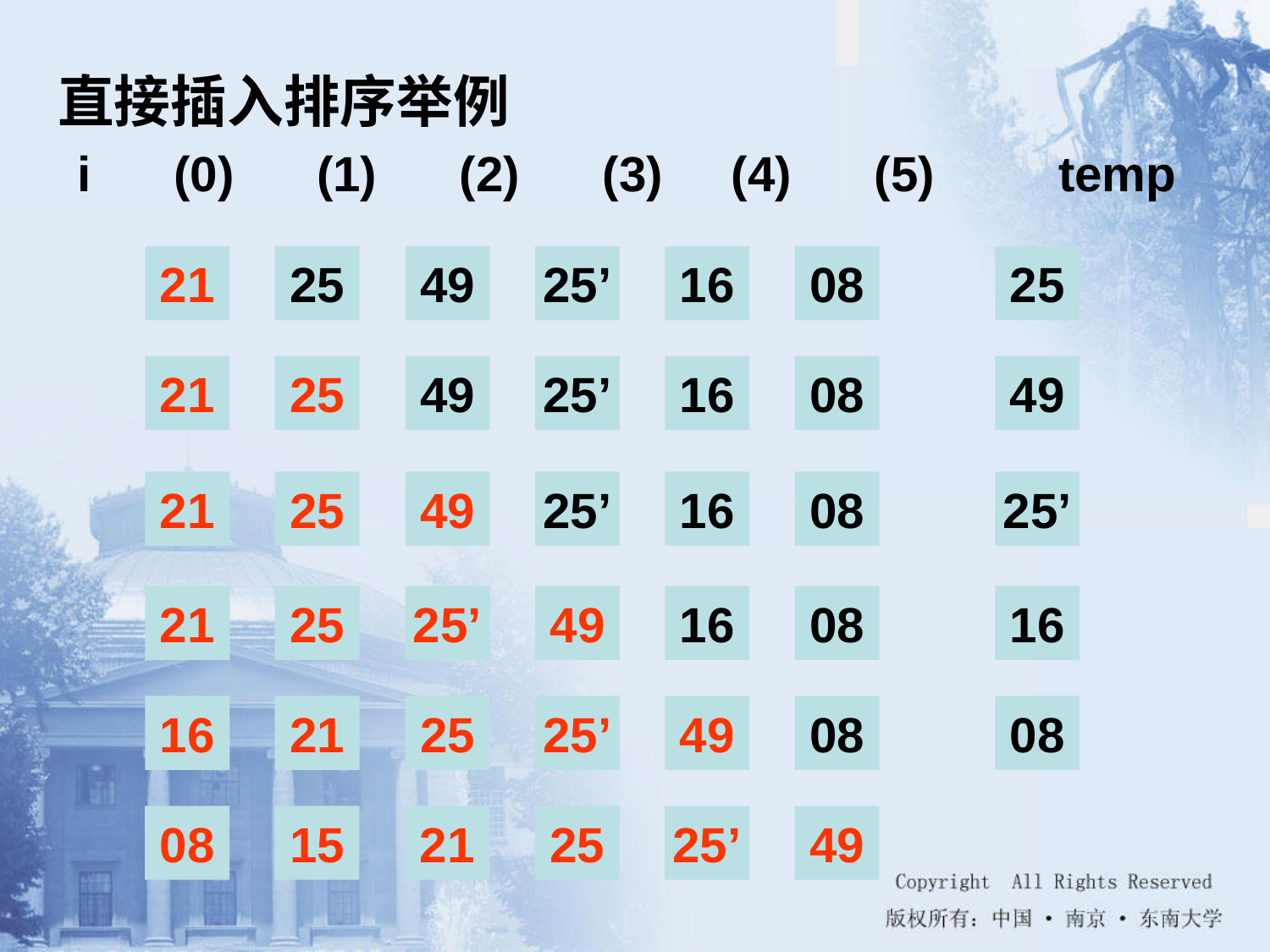

# 直接插入排序举例
i      (0)      (1)      (2)      (3)     (4)      (5)         temp
21
25
49
25’
16
08
25
21
25
49
25’
16
08
49
21
25
49
25’
16
08
25’
21
25
25’
49
16
08
16
16
21
25
25’
49
08
08
08
15
21
25
25’
49